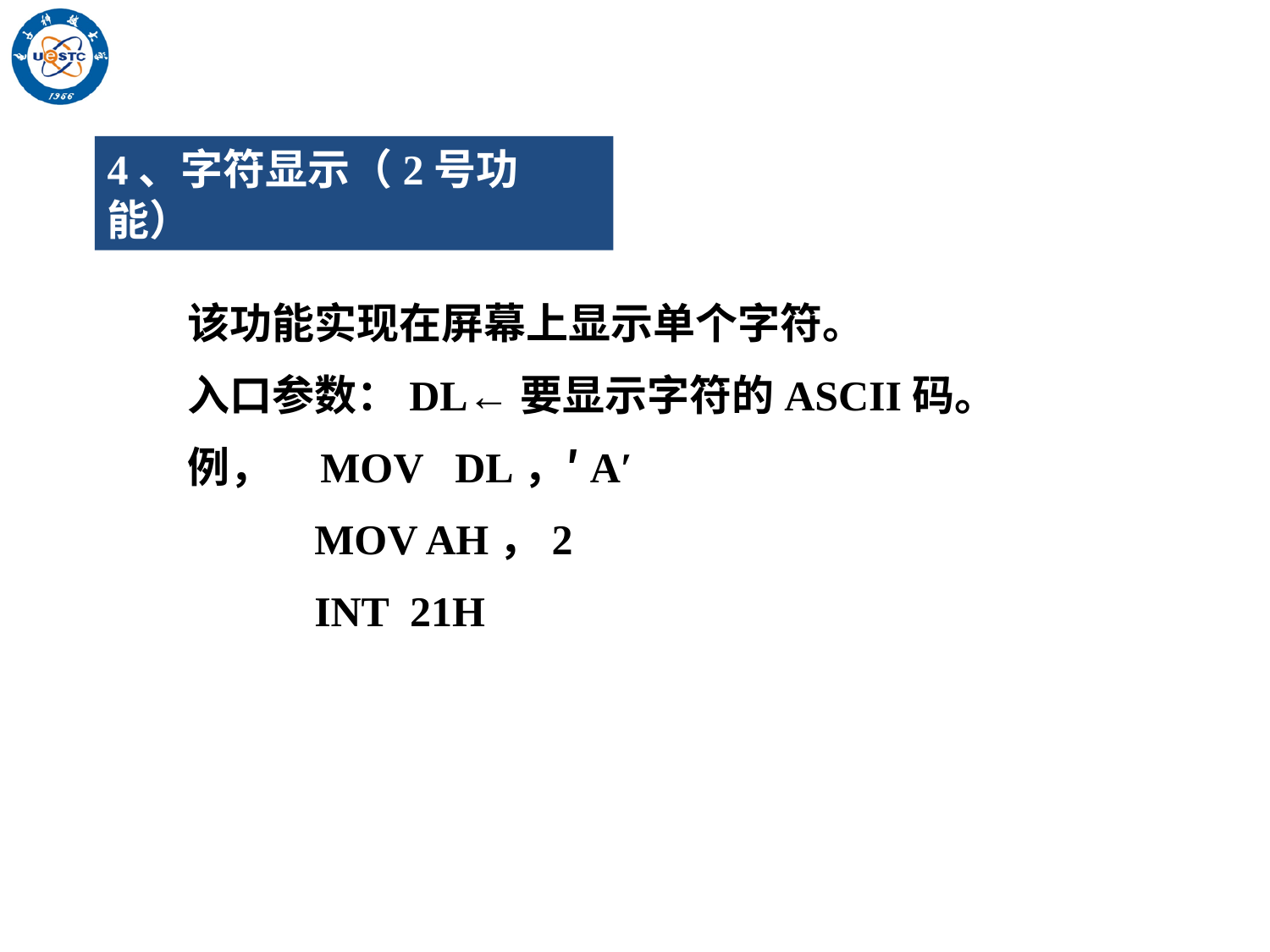

4、字符显示（2号功能）
该功能实现在屏幕上显示单个字符。
入口参数：DL←要显示字符的ASCII码。
例，    MOV   DL，′A′
            MOV AH，2
            INT  21H